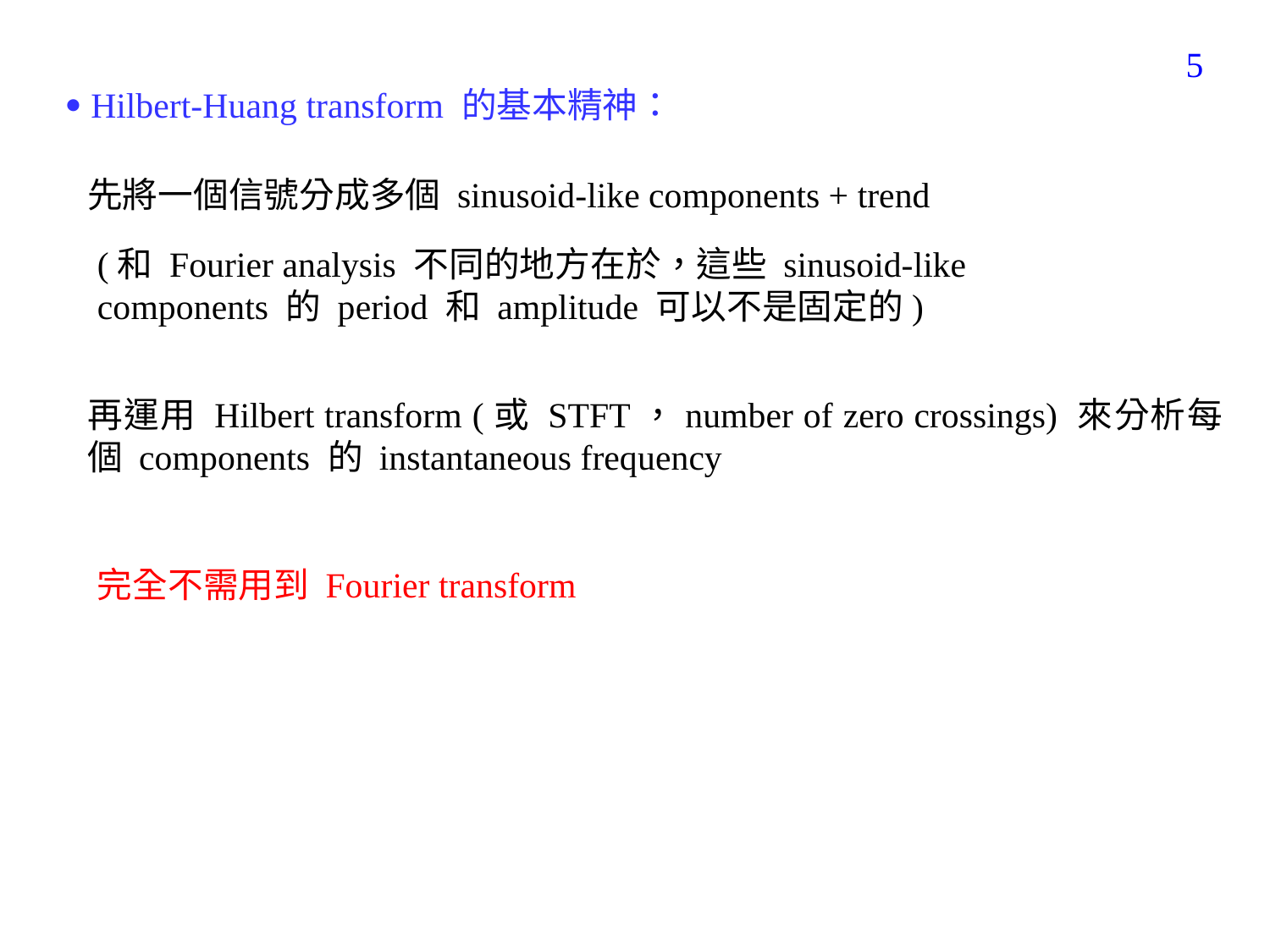

5
• Hilbert-Huang transform 的基本精神：
先將一個信號分成多個 sinusoid-like components + trend
(和 Fourier analysis 不同的地方在於，這些 sinusoid-like components 的 period 和 amplitude 可以不是固定的)
再運用 Hilbert transform (或 STFT，number of zero crossings) 來分析每個 components 的 instantaneous frequency
完全不需用到 Fourier transform